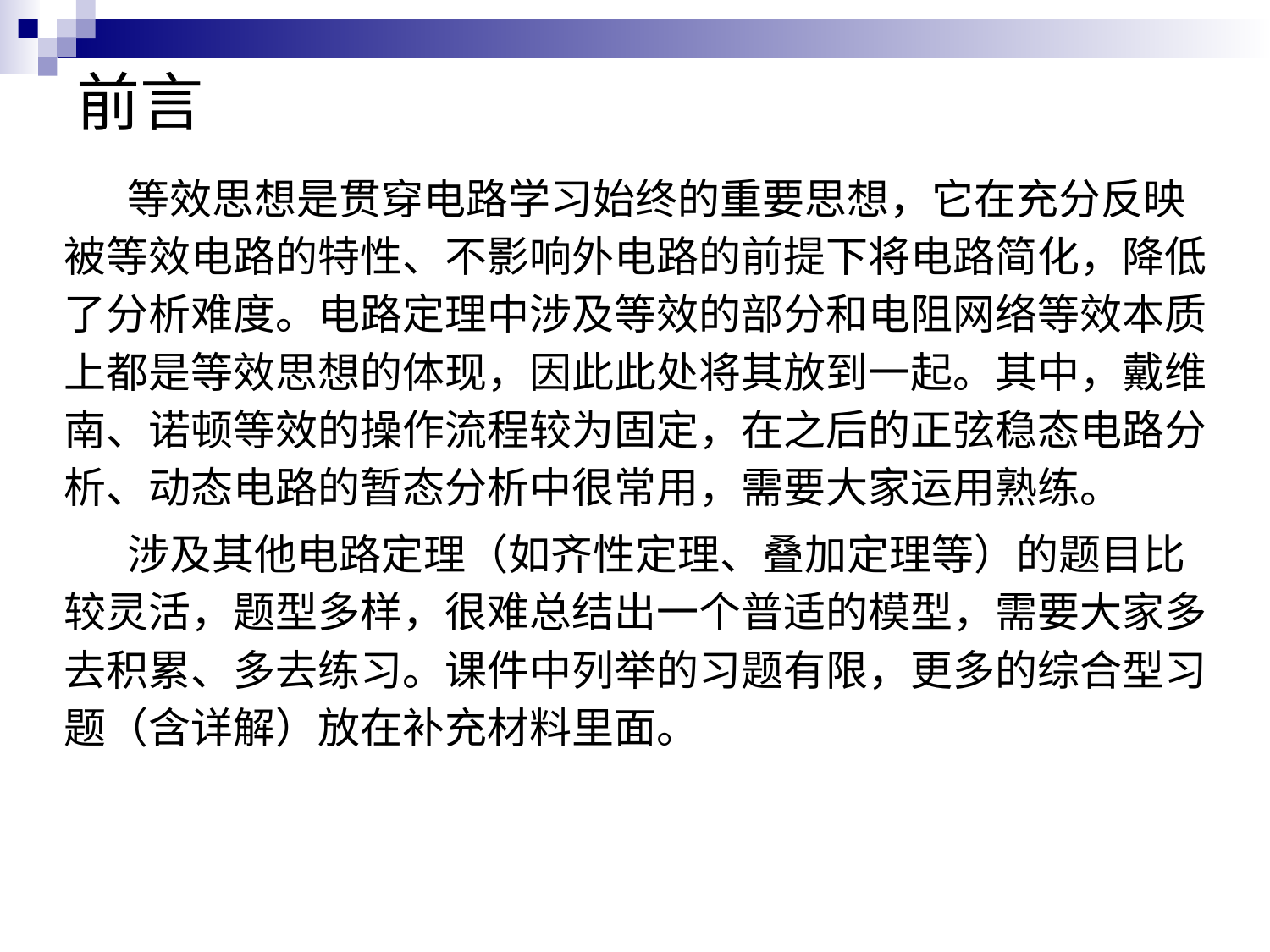

# 前言
等效思想是贯穿电路学习始终的重要思想，它在充分反映被等效电路的特性、不影响外电路的前提下将电路简化，降低了分析难度。电路定理中涉及等效的部分和电阻网络等效本质上都是等效思想的体现，因此此处将其放到一起。其中，戴维南、诺顿等效的操作流程较为固定，在之后的正弦稳态电路分析、动态电路的暂态分析中很常用，需要大家运用熟练。
涉及其他电路定理（如齐性定理、叠加定理等）的题目比较灵活，题型多样，很难总结出一个普适的模型，需要大家多去积累、多去练习。课件中列举的习题有限，更多的综合型习题（含详解）放在补充材料里面。